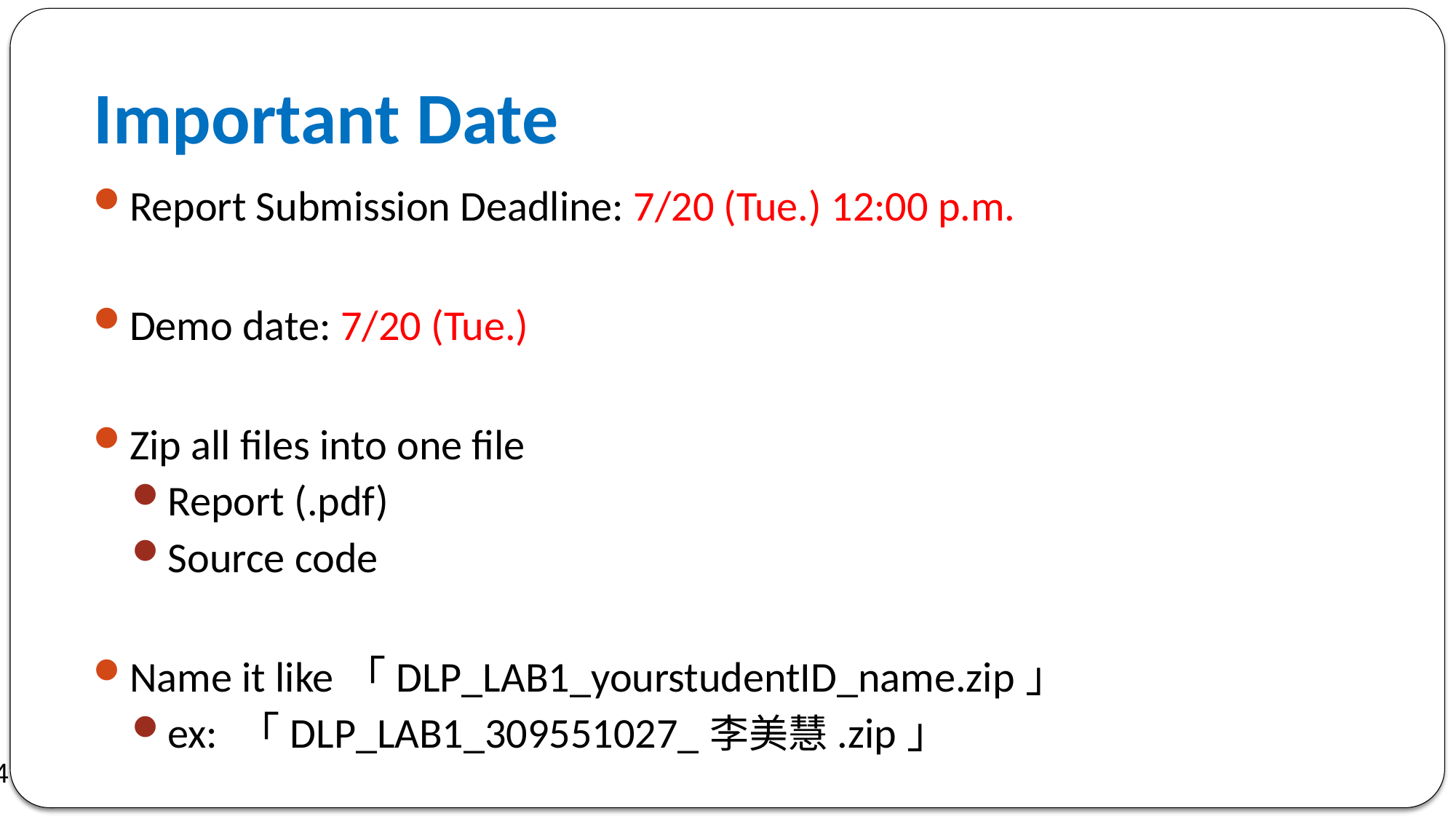

# Important Date
Report Submission Deadline: 7/20 (Tue.) 12:00 p.m.

Demo date: 7/20 (Tue.)

Zip all files into one file
Report (.pdf)
Source code

Name it like「DLP_LAB1_yourstudentID_name.zip」
ex: 「DLP_LAB1_309551027_李美慧.zip」